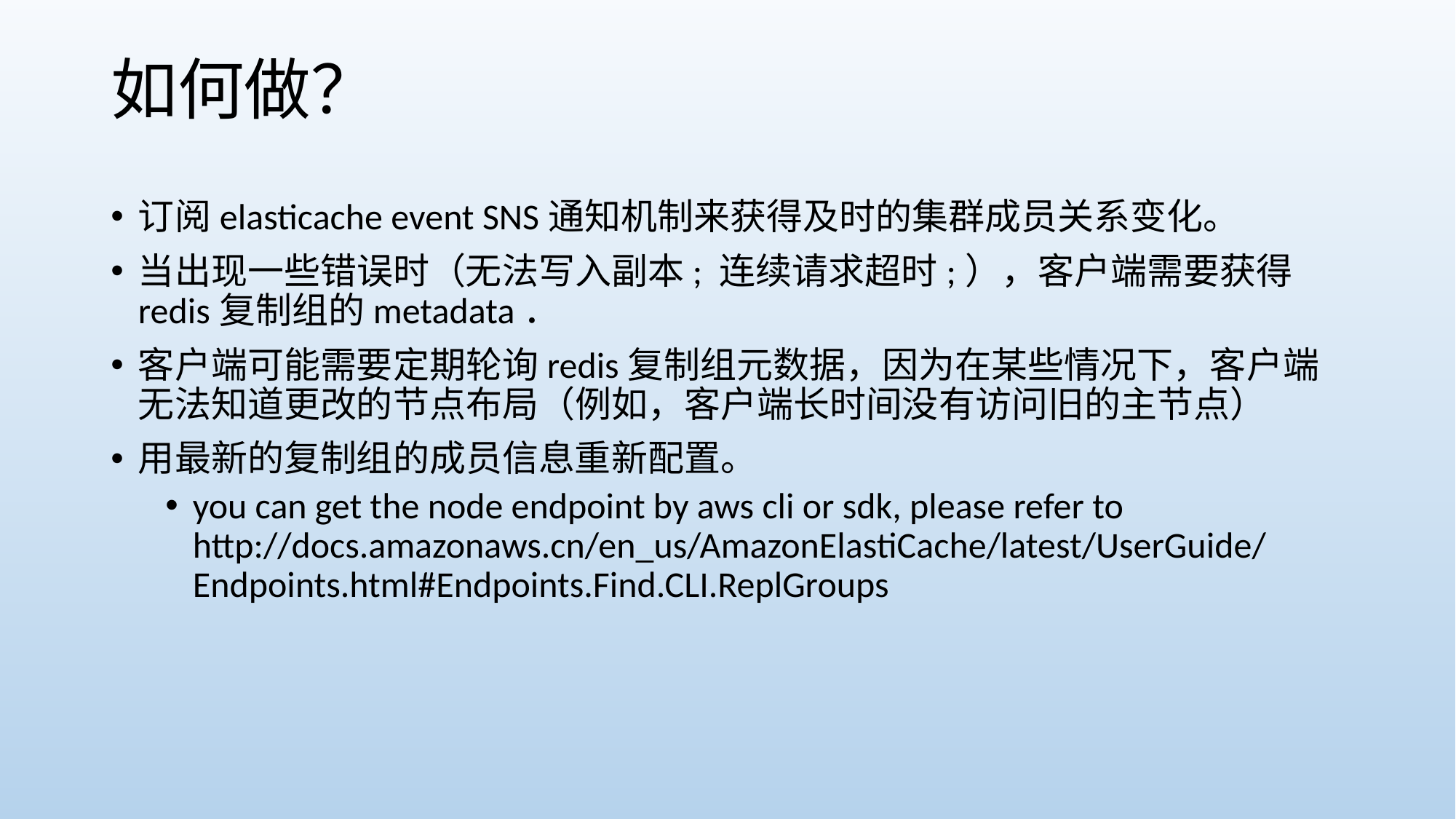

# 如何做？
订阅elasticache event SNS通知机制来获得及时的集群成员关系变化。
当出现一些错误时（无法写入副本; 连续请求超时;），客户端需要获得redis复制组的metadata．
客户端可能需要定期轮询redis复制组元数据，因为在某些情况下，客户端无法知道更改的节点布局（例如，客户端长时间没有访问旧的主节点）
用最新的复制组的成员信息重新配置。
you can get the node endpoint by aws cli or sdk, please refer to http://docs.amazonaws.cn/en_us/AmazonElastiCache/latest/UserGuide/Endpoints.html#Endpoints.Find.CLI.ReplGroups